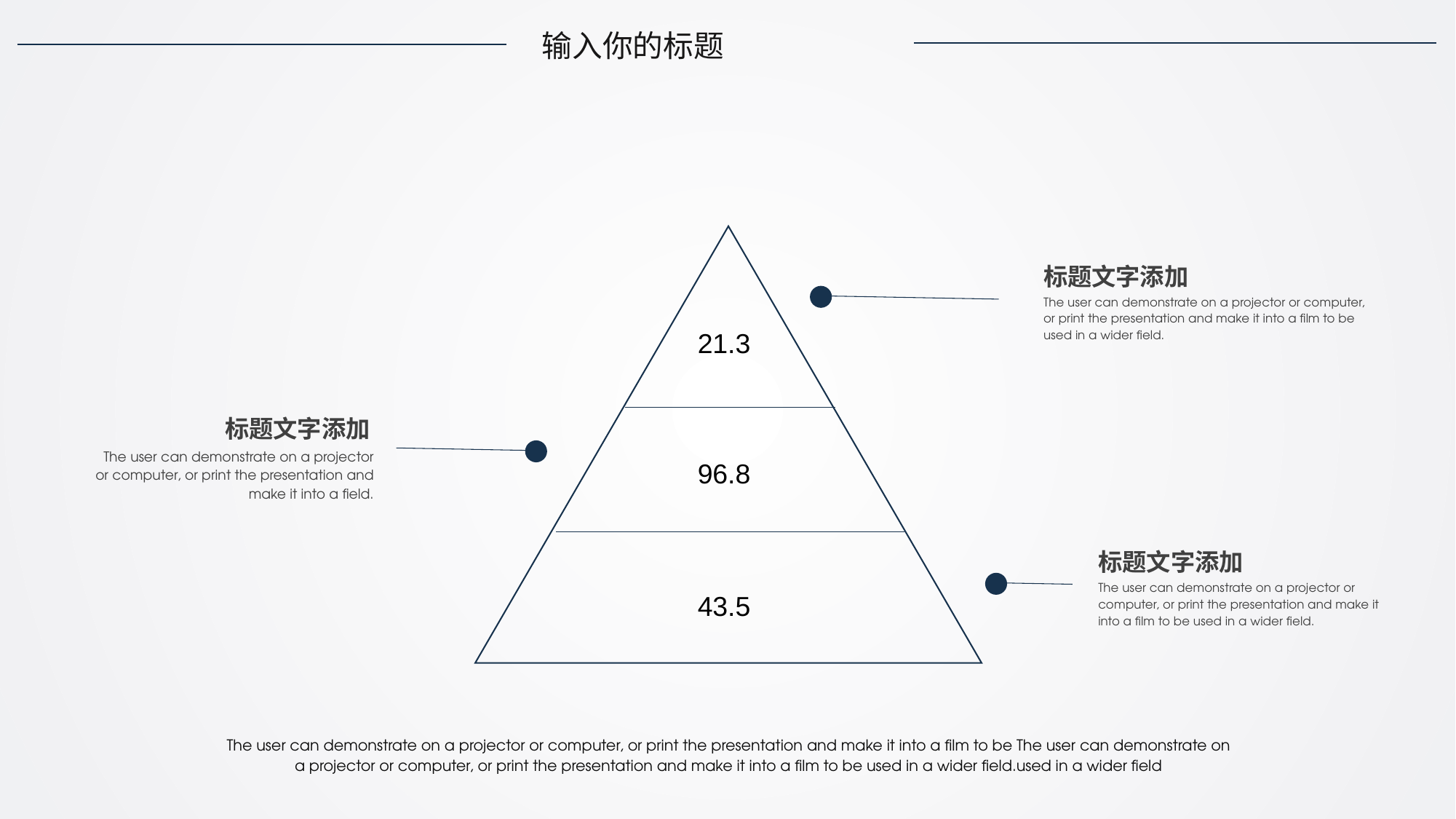

输入你的标题

标题文字添加
The user can demonstrate on a projector or computer, or print the presentation and make it into a film to be used in a wider field.

21.3
标题文字添加
The user can demonstrate on a projector or computer, or print the presentation and make it into a field.

96.8
标题文字添加
The user can demonstrate on a projector or computer, or print the presentation and make it into a film to be used in a wider field.

43.5
The user can demonstrate on a projector or computer, or print the presentation and make it into a film to be The user can demonstrate on a projector or computer, or print the presentation and make it into a film to be used in a wider field.used in a wider field